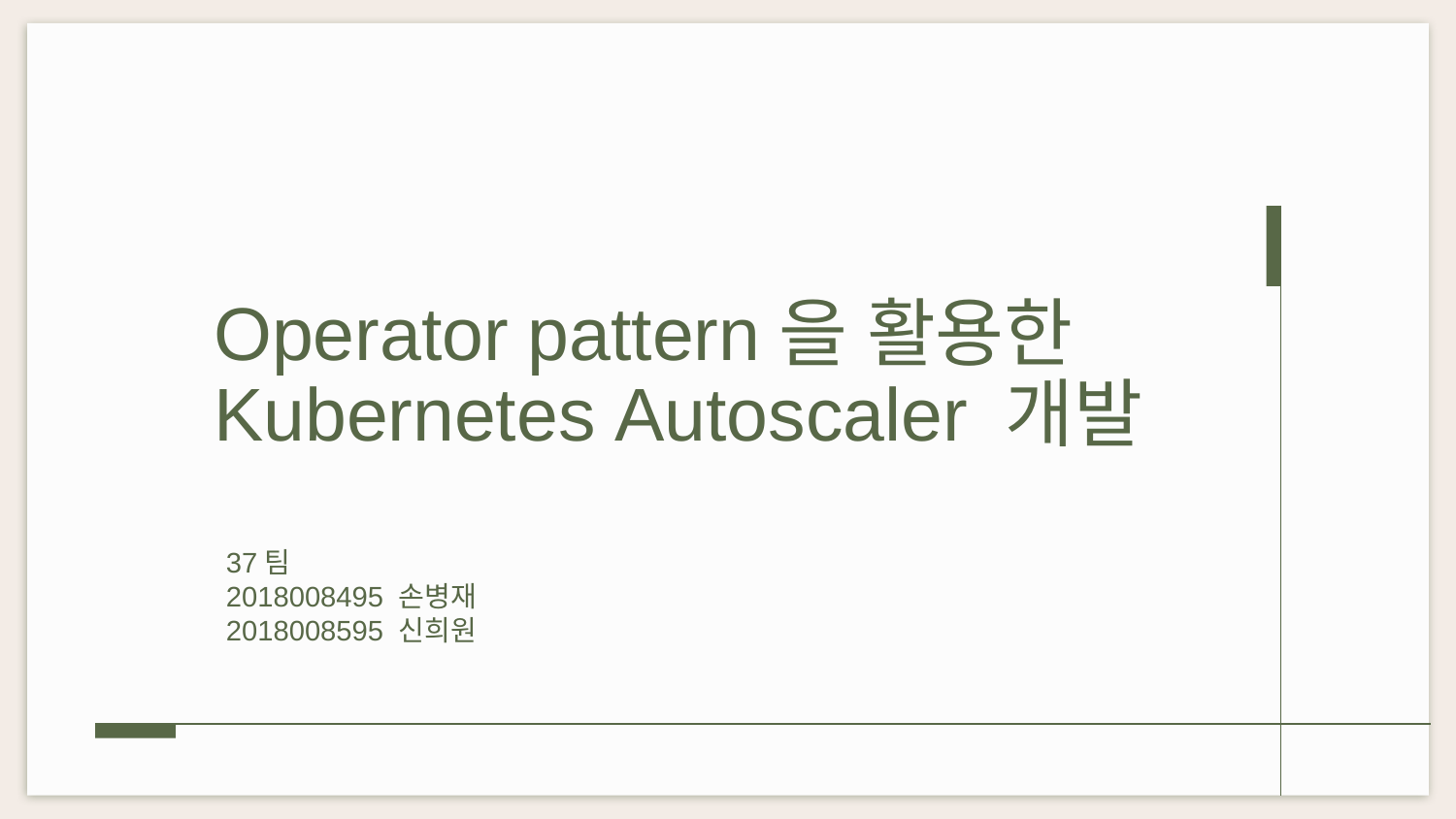

# Operator pattern을 활용한 Kubernetes Autoscaler 개발
37팀
2018008495 손병재
2018008595 신희원